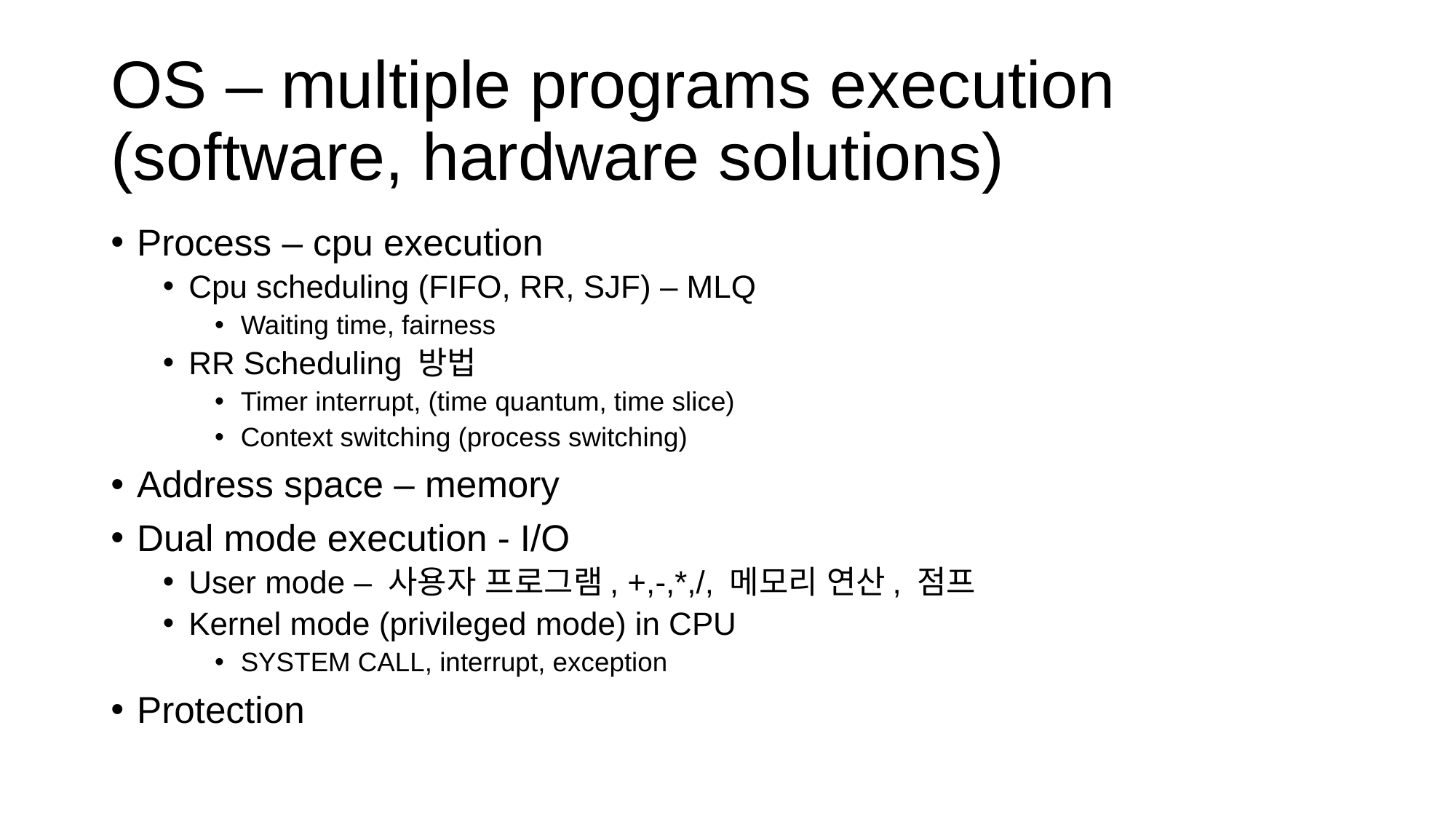

# OS – multiple programs execution (software, hardware solutions)
Process – cpu execution
Cpu scheduling (FIFO, RR, SJF) – MLQ
Waiting time, fairness
RR Scheduling 방법
Timer interrupt, (time quantum, time slice)
Context switching (process switching)
Address space – memory
Dual mode execution - I/O
User mode – 사용자 프로그램, +,-,*,/, 메모리 연산, 점프
Kernel mode (privileged mode) in CPU
SYSTEM CALL, interrupt, exception
Protection